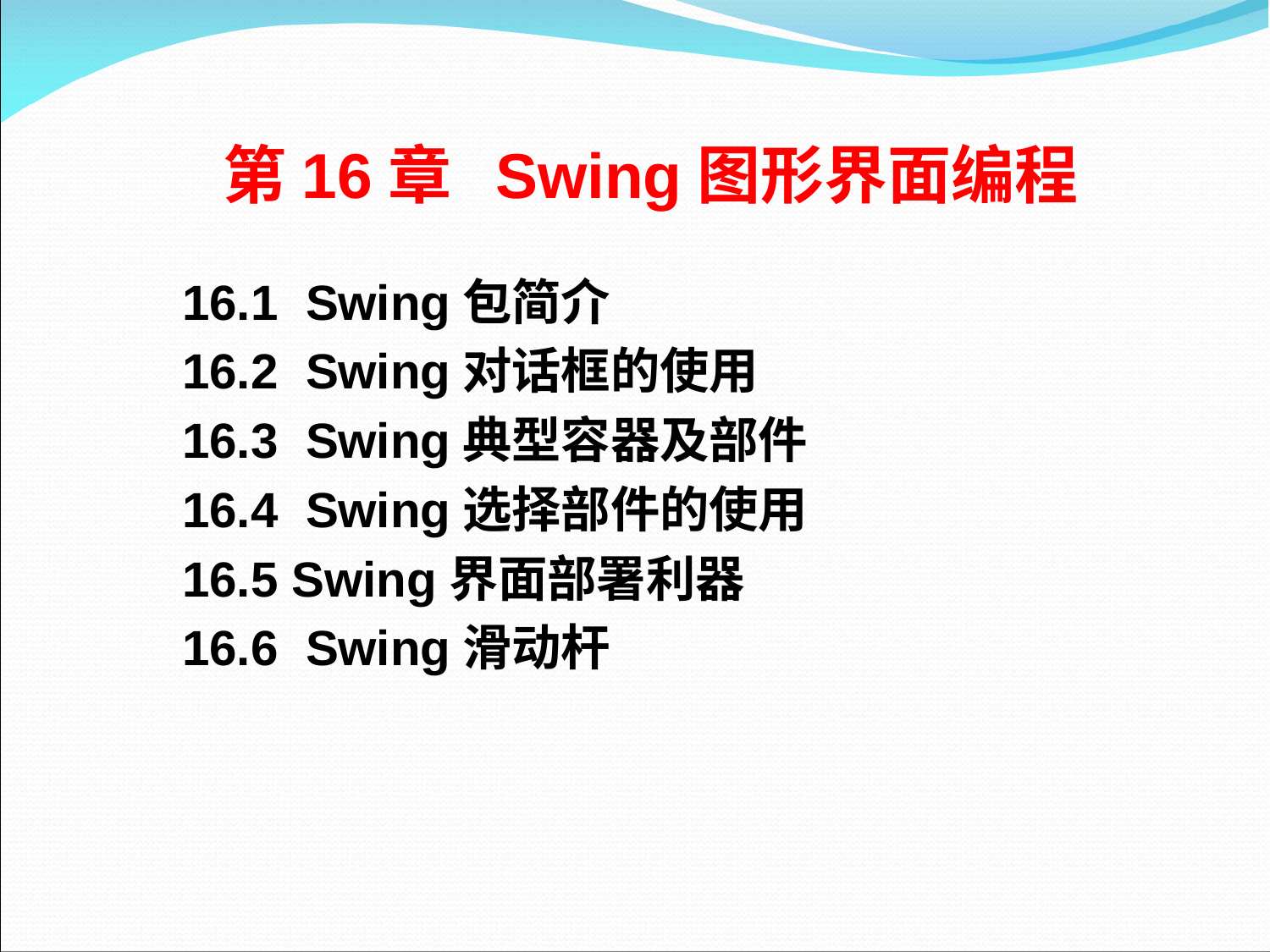

# 第16章  Swing图形界面编程
16.1  Swing包简介
16.2  Swing对话框的使用
16.3  Swing典型容器及部件
16.4  Swing选择部件的使用
16.5 Swing界面部署利器
16.6  Swing滑动杆